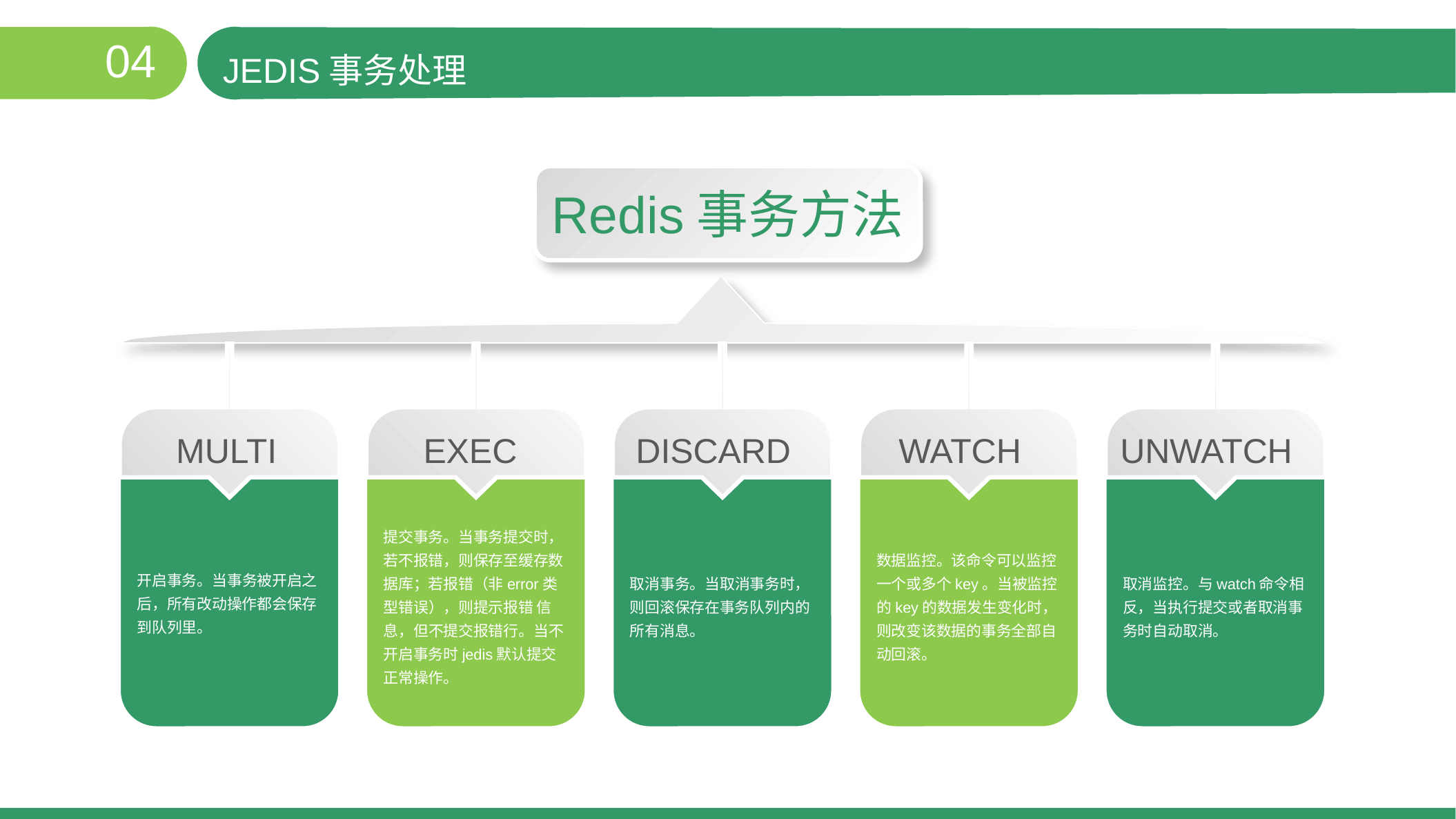

04

JEDIS事务处理

Redis事务方法

MULTI
EXEC
DISCARD
WATCH
UNWATCH
开启事务。当事务被开启之后，所有改动操作都会保存到队列里。
提交事务。当事务提交时，若不报错，则保存至缓存数据库；若报错（非error类型错误），则提示报错 信息，但不提交报错行。当不开启事务时jedis默认提交正常操作。
取消事务。当取消事务时，则回滚保存在事务队列内的所有消息。
数据监控。该命令可以监控一个或多个key。当被监控的key的数据发生变化时，则改变该数据的事务全部自动回滚。
取消监控。与watch命令相反，当执行提交或者取消事务时自动取消。